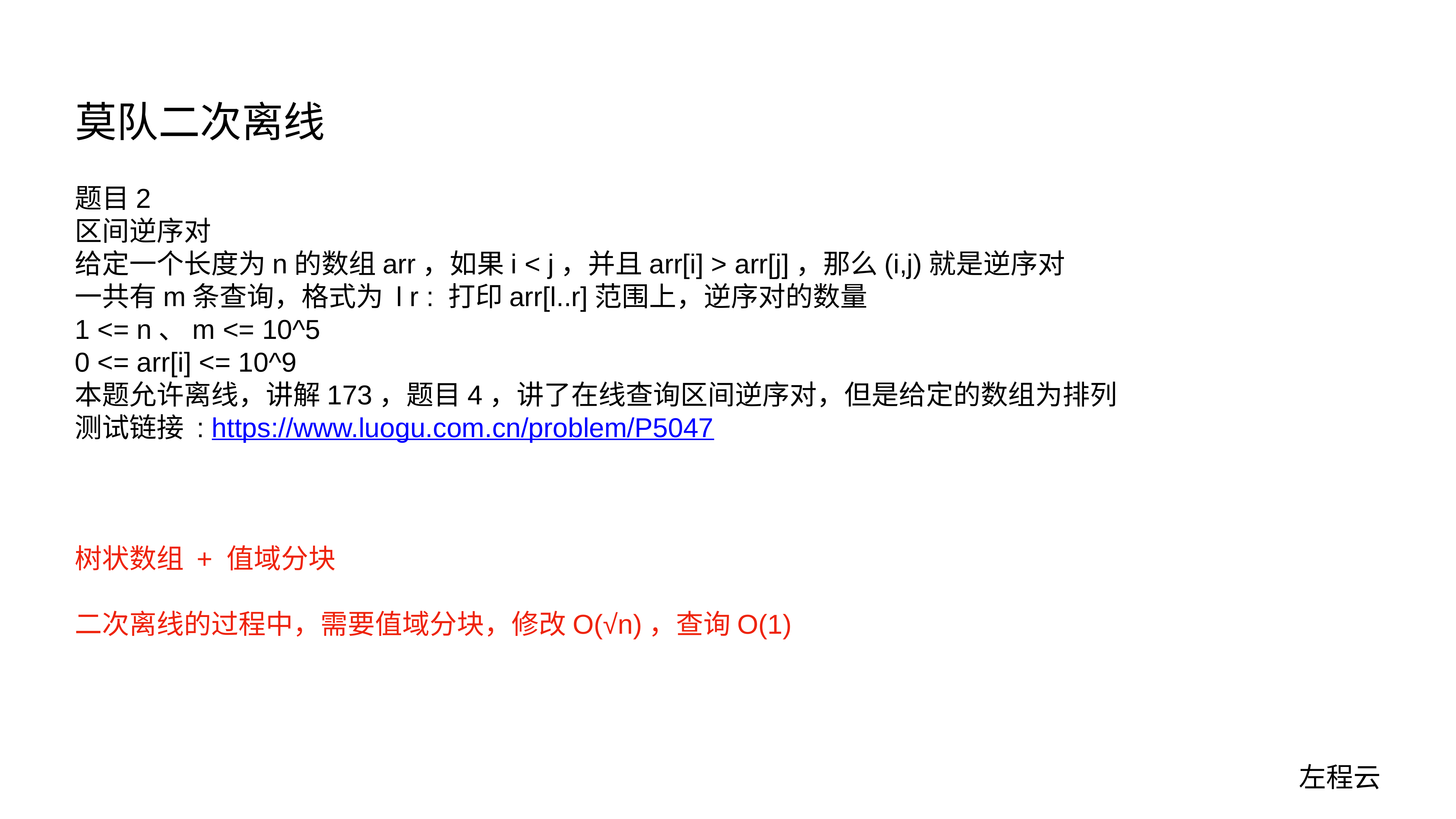

# 莫队二次离线
题目2
区间逆序对
给定一个长度为n的数组arr，如果i < j，并且arr[i] > arr[j]，那么(i,j)就是逆序对
一共有m条查询，格式为 l r : 打印arr[l..r]范围上，逆序对的数量
1 <= n、m <= 10^5
0 <= arr[i] <= 10^9
本题允许离线，讲解173，题目4，讲了在线查询区间逆序对，但是给定的数组为排列
测试链接 : https://www.luogu.com.cn/problem/P5047

树状数组 + 值域分块

二次离线的过程中，需要值域分块，修改O(√n)，查询O(1)
左程云